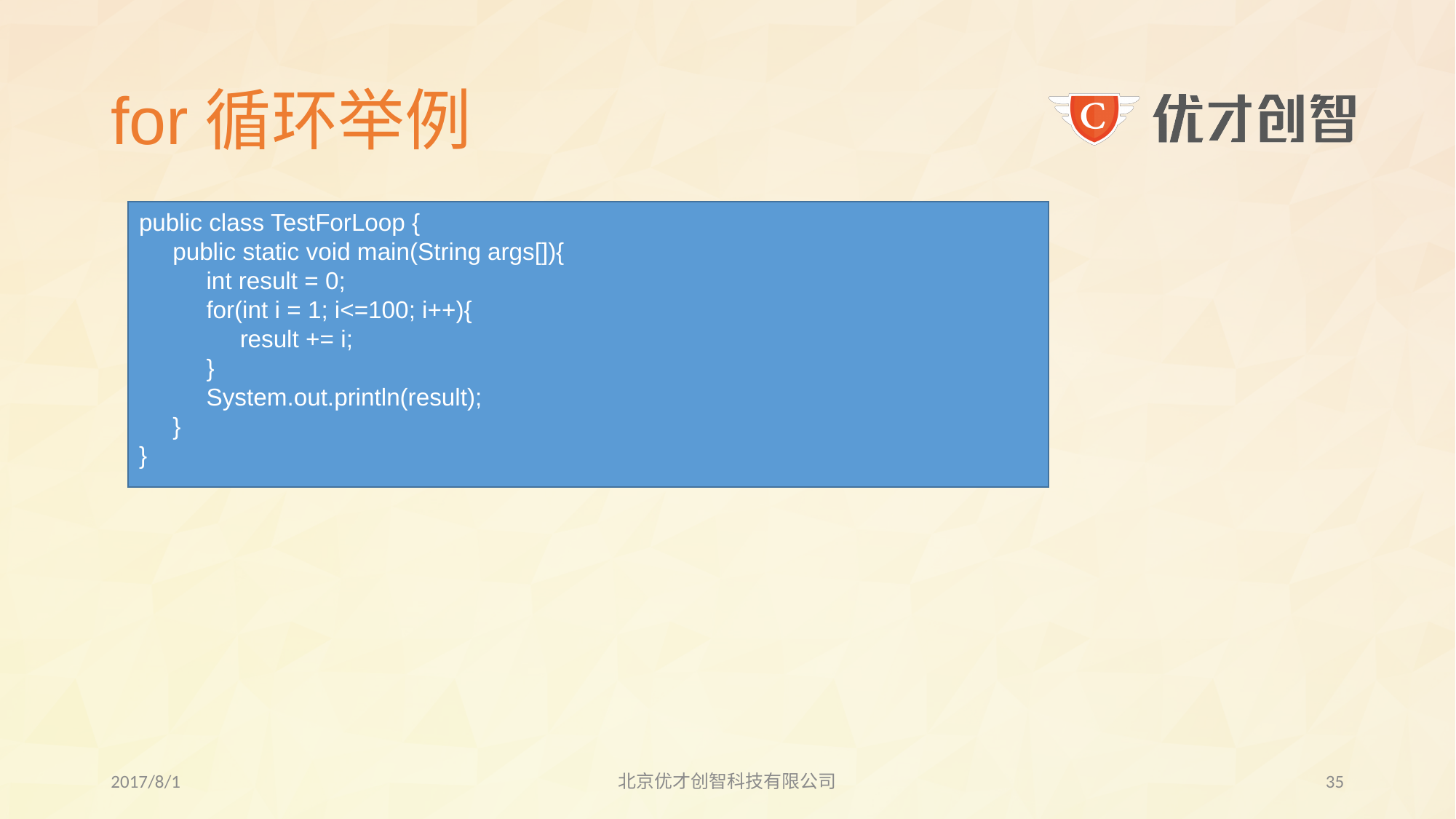

# for循环举例
public class TestForLoop {
     public static void main(String args[]){
          int result = 0;
          for(int i = 1; i<=100; i++){
               result += i;
          }
          System.out.println(result);
     }
}
2017/8/1
北京优才创智科技有限公司
35